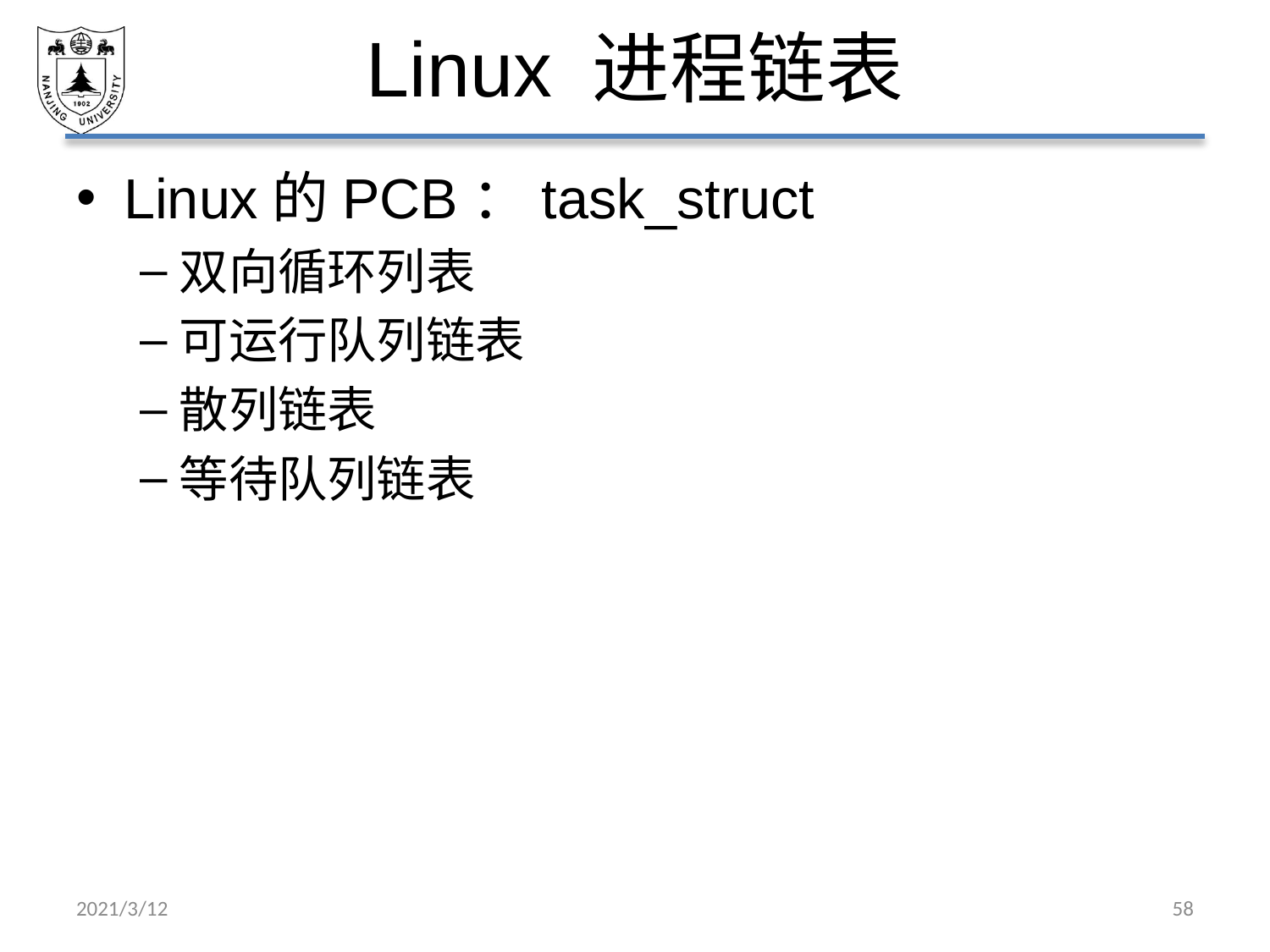

# Linux 进程链表
Linux的PCB：task_struct
双向循环列表
可运行队列链表
散列链表
等待队列链表

2021/3/12
58